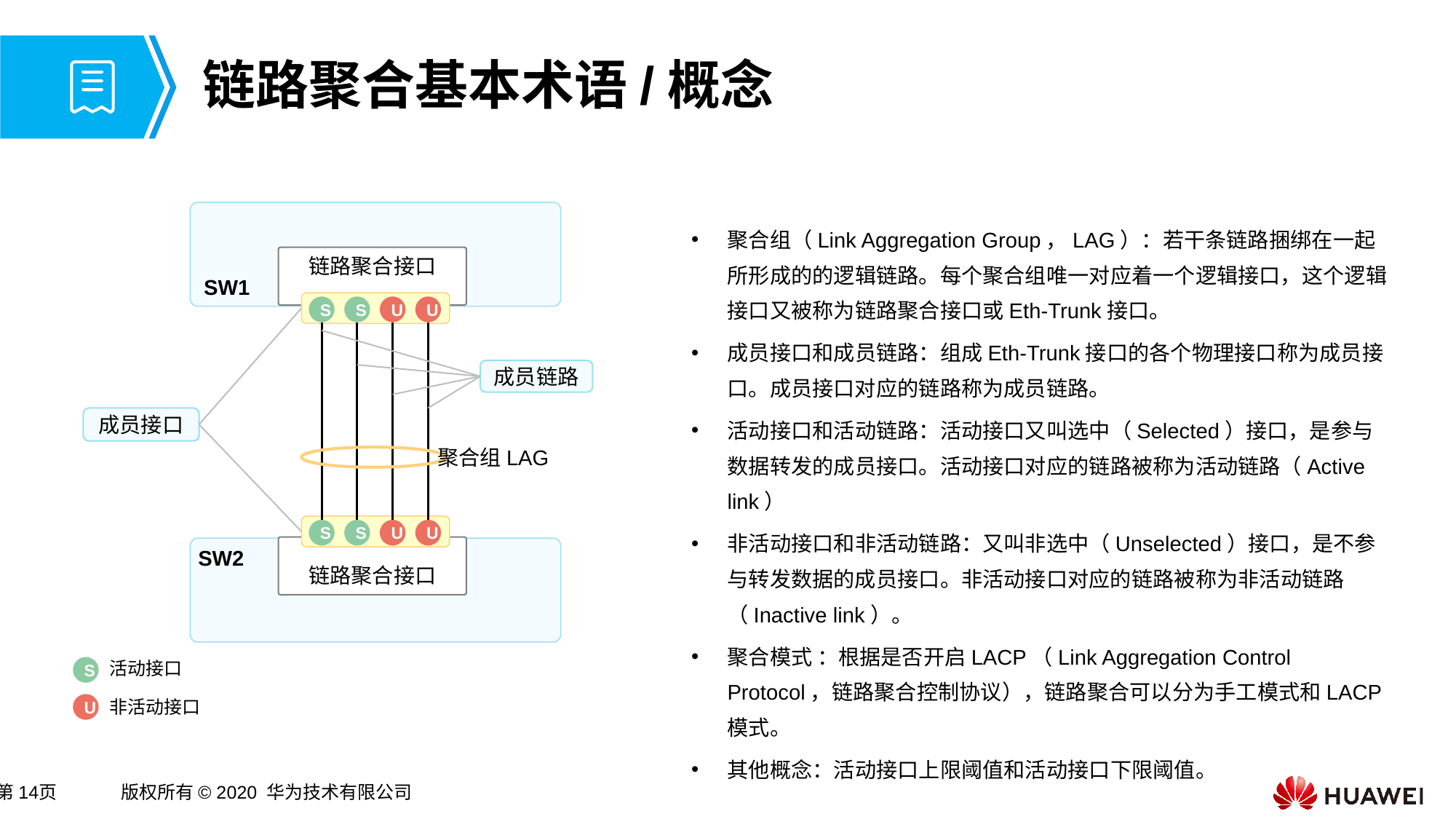

# 链路聚合基本术语/概念

聚合组（Link Aggregation Group，LAG）：若干条链路捆绑在一起所形成的的逻辑链路。每个聚合组唯一对应着一个逻辑接口，这个逻辑接口又被称为链路聚合接口或Eth-Trunk接口。
成员接口和成员链路：组成Eth-Trunk接口的各个物理接口称为成员接口。成员接口对应的链路称为成员链路。
活动接口和活动链路：活动接口又叫选中（Selected）接口，是参与数据转发的成员接口。活动接口对应的链路被称为活动链路（Active link）
非活动接口和非活动链路：又叫非选中（Unselected）接口，是不参与转发数据的成员接口。非活动接口对应的链路被称为非活动链路（Inactive link）。
聚合模式 ：根据是否开启LACP（Link Aggregation Control Protocol，链路聚合控制协议），链路聚合可以分为手工模式和LACP模式。
其他概念：活动接口上限阈值和活动接口下限阈值。
链路聚合接口

SW1

S
S
U
U
成员链路
成员接口
聚合组LAG

S
S
U
U

SW2
链路聚合接口
活动接口
S
非活动接口
U